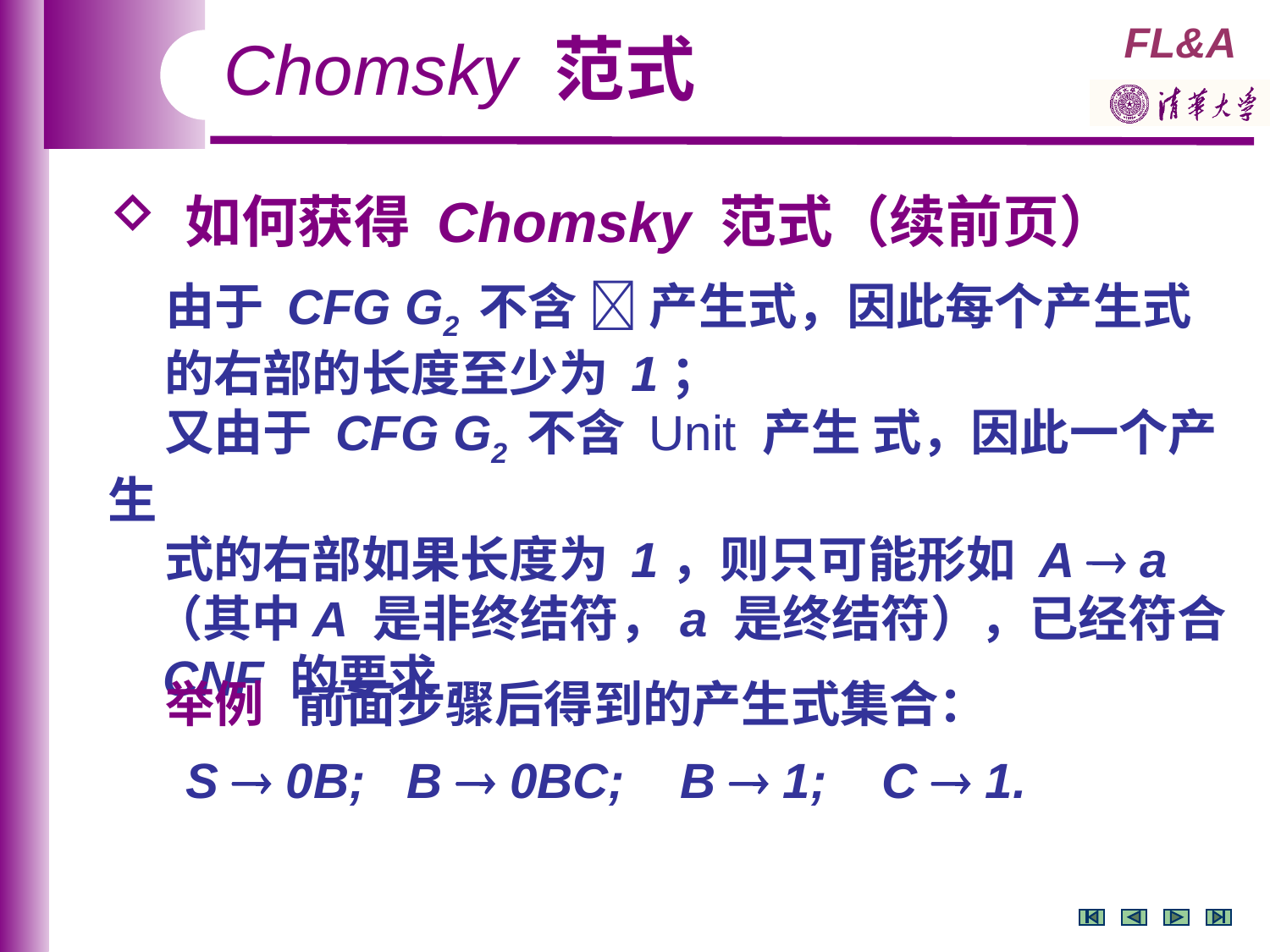

Chomsky 范式
 如何获得 Chomsky 范式（续前页）

     由于 CFG G2 不含 ε 产生式，因此每个产生式
    的右部的长度至少为 1；
    又由于 CFG G2 不含 Unit 产生 式，因此一个产生
    式的右部如果长度为 1，则只可能形如 A → a
   （其中A 是非终结符，a 是终结符），已经符合
    CNF 的要求.
     举例   前面步骤后得到的产生式集合：

        S → 0B;   B → 0BC;    B → 1;    C → 1.